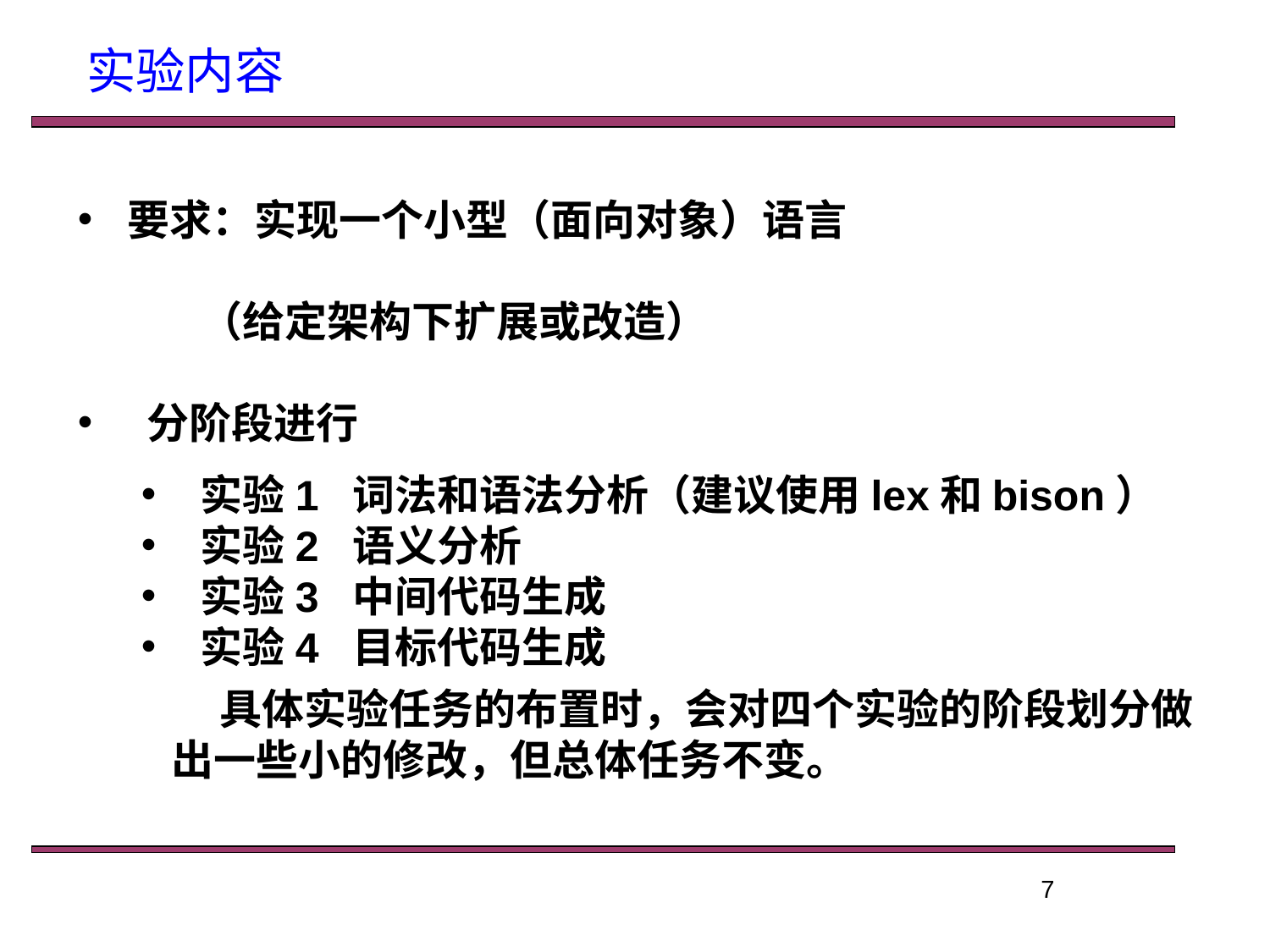

实验内容

 要求：实现一个小型（面向对象）语言

  （给定架构下扩展或改造）

   分阶段进行
  实验1  词法和语法分析（建议使用lex和bison）
  实验2  语义分析
  实验3  中间代码生成
  实验4  目标代码生成
    具体实验任务的布置时，会对四个实验的阶段划分做出一些小的修改，但总体任务不变。

7